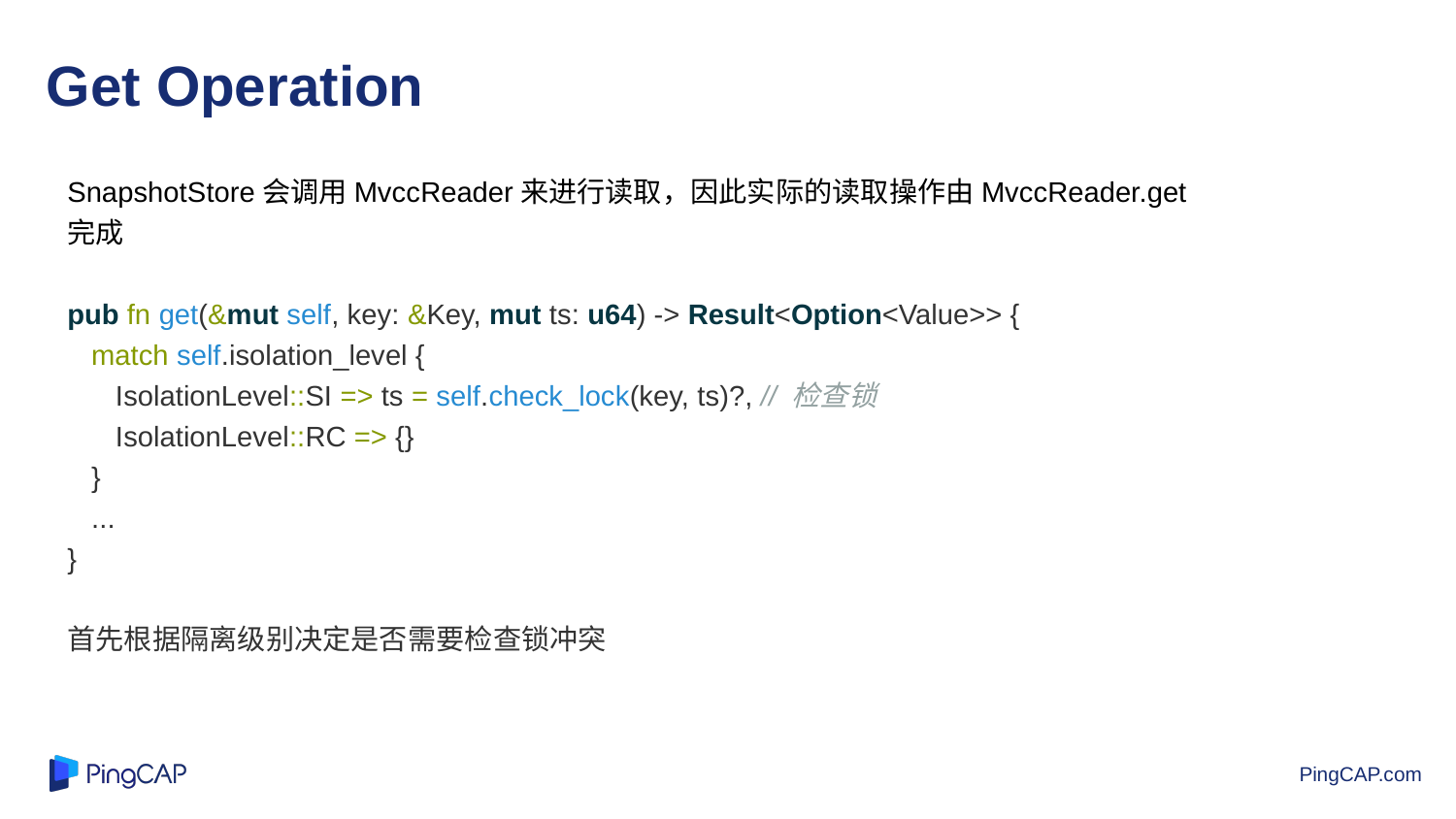

Get Operation
SnapshotStore会调用MvccReader来进行读取，因此实际的读取操作由MvccReader.get完成

pub fn get(&mut self, key: &Key, mut ts: u64) -> Result<Option<Value>> {
   match self.isolation_level {
      IsolationLevel::SI => ts = self.check_lock(key, ts)?, // 检查锁
      IsolationLevel::RC => {}
   }
   ...
}

首先根据隔离级别决定是否需要检查锁冲突